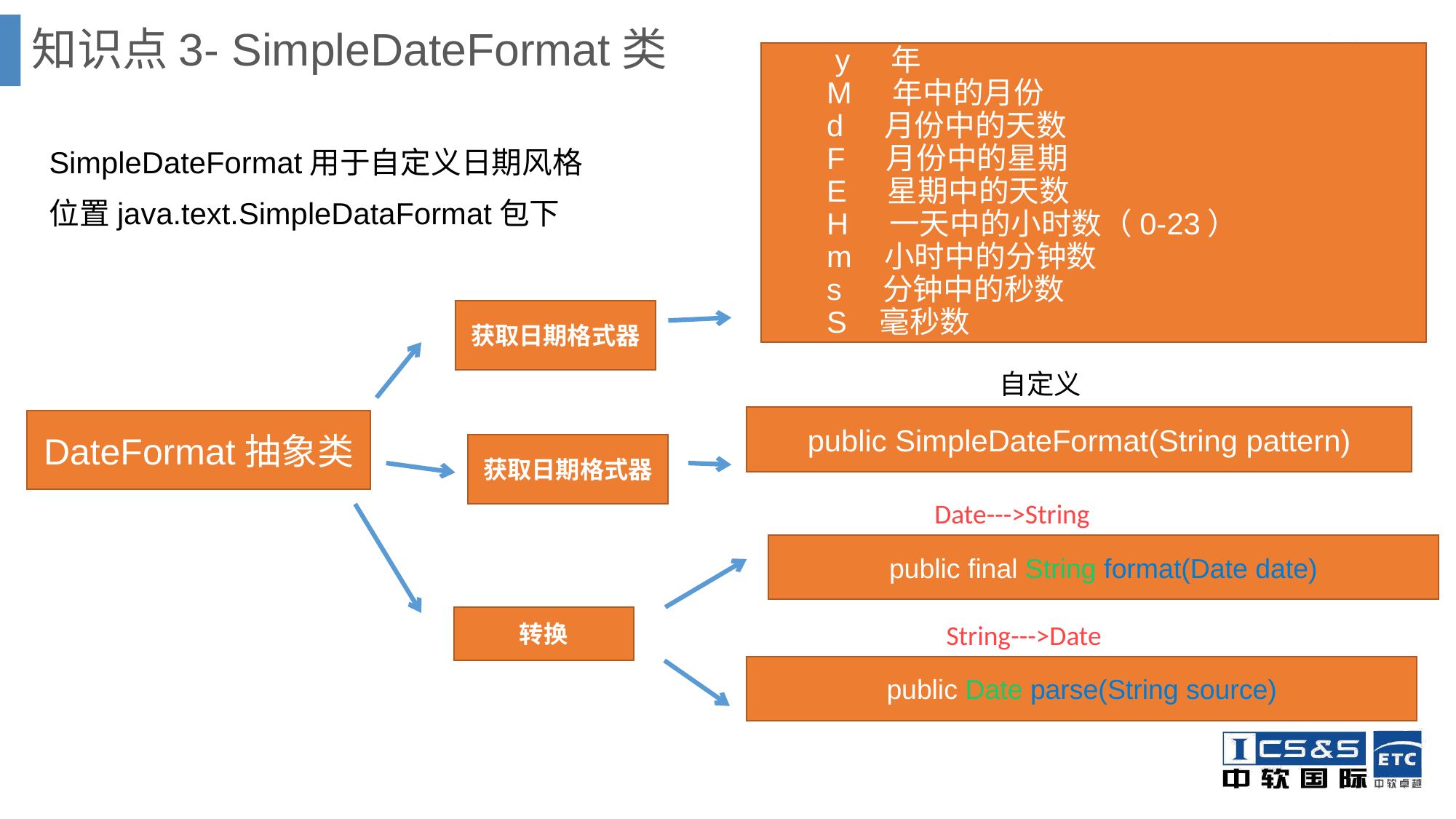

# 知识点3- SimpleDateFormat类
 y    年
M    年中的月份
d    月份中的天数
F    月份中的星期
E    星期中的天数
H    一天中的小时数（0-23）
m   小时中的分钟数
s    分钟中的秒数
S   毫秒数
SimpleDateFormat用于自定义日期风格
位置java.text.SimpleDataFormat包下
获取日期格式器
自定义
public SimpleDateFormat(String pattern)
DateFormat抽象类
获取日期格式器
Date--->String
public final String format(Date date)
String--->Date
转换
public Date parse(String source)